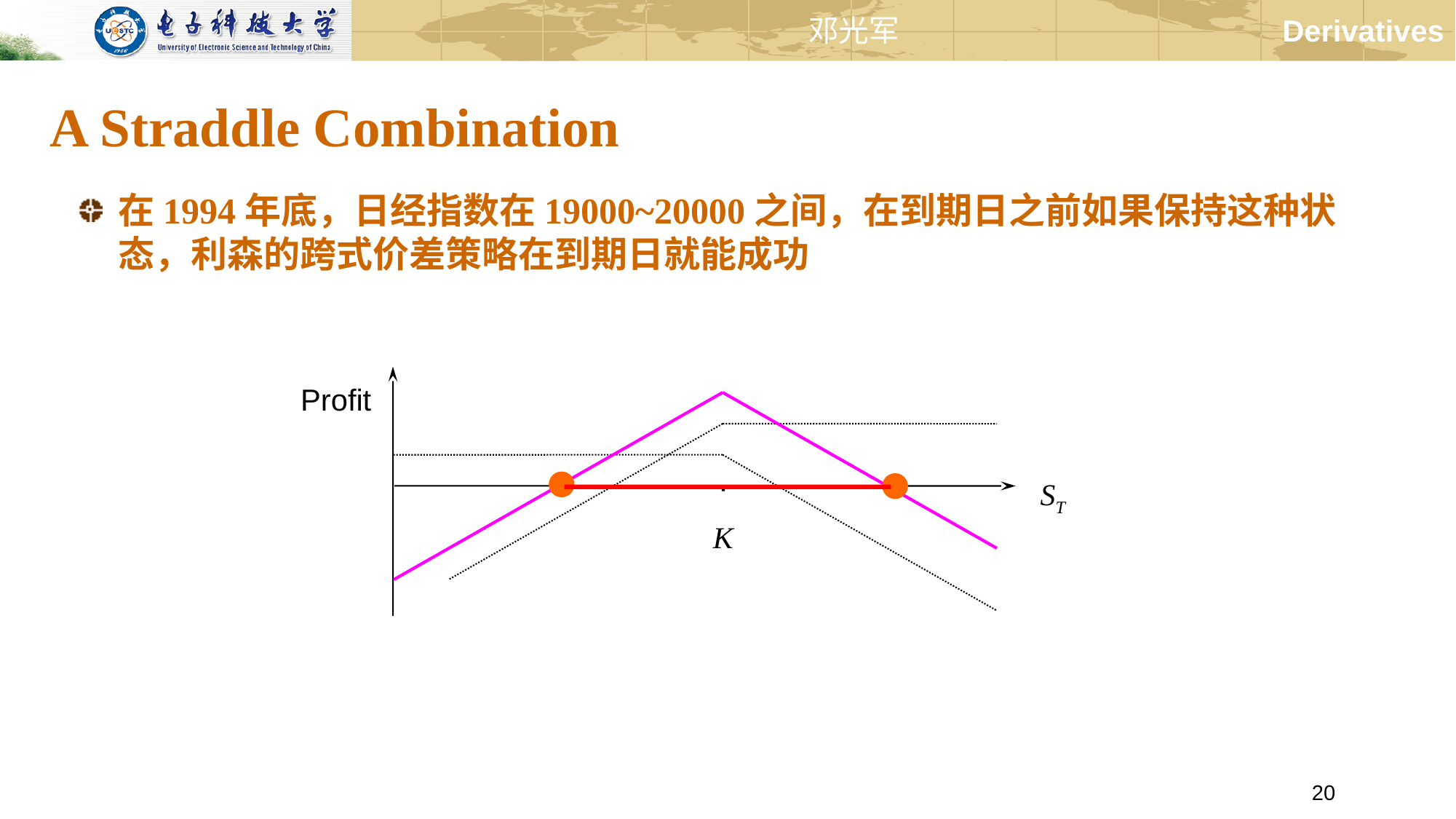

# A Straddle Combination
在1994年底，日经指数在19000~20000之间，在到期日之前如果保持这种状态，利森的跨式价差策略在到期日就能成功

Profit

ST
K